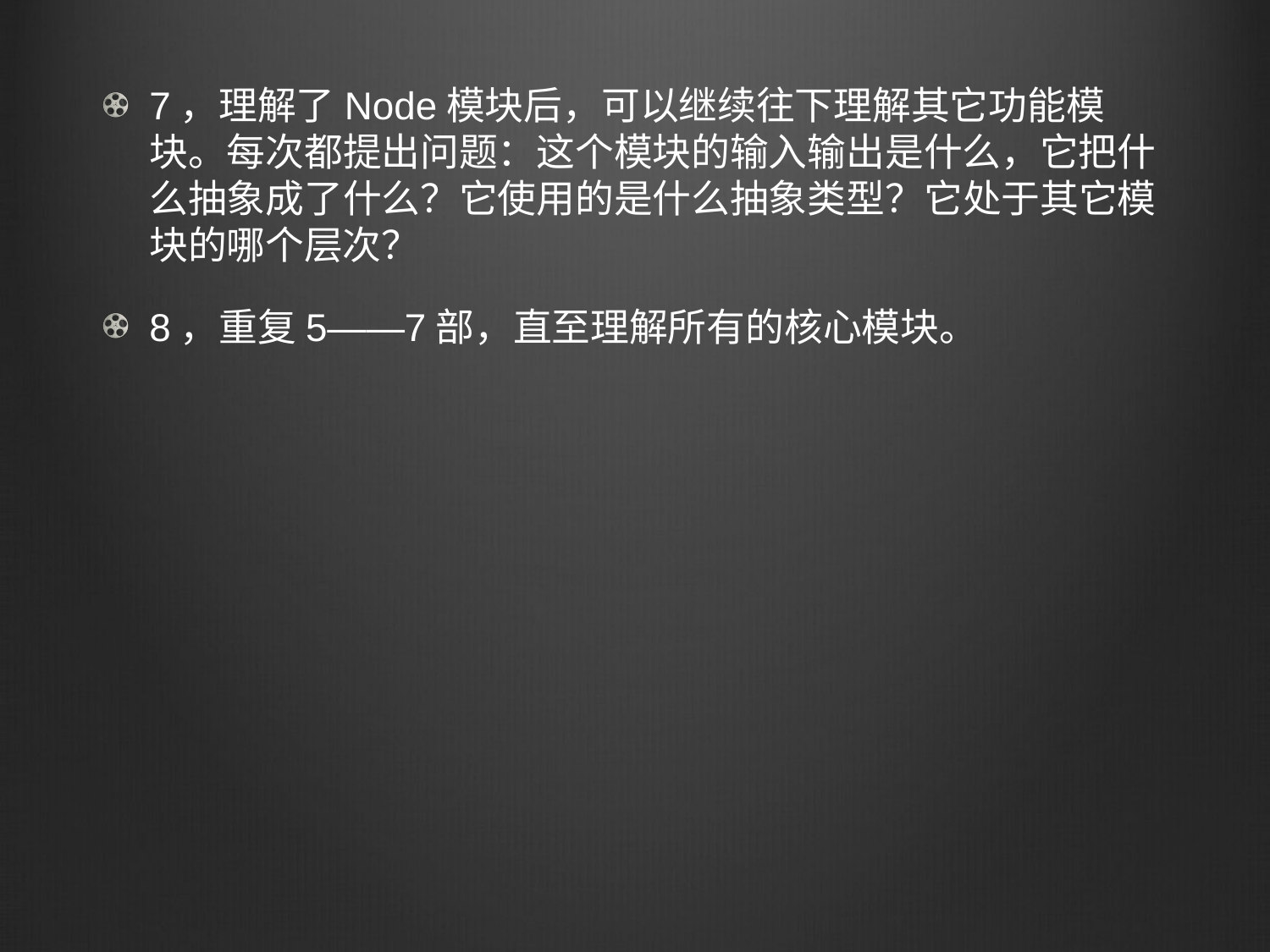

7，理解了Node模块后，可以继续往下理解其它功能模块。每次都提出问题：这个模块的输入输出是什么，它把什么抽象成了什么？它使用的是什么抽象类型？它处于其它模块的哪个层次？
8，重复5——7部，直至理解所有的核心模块。